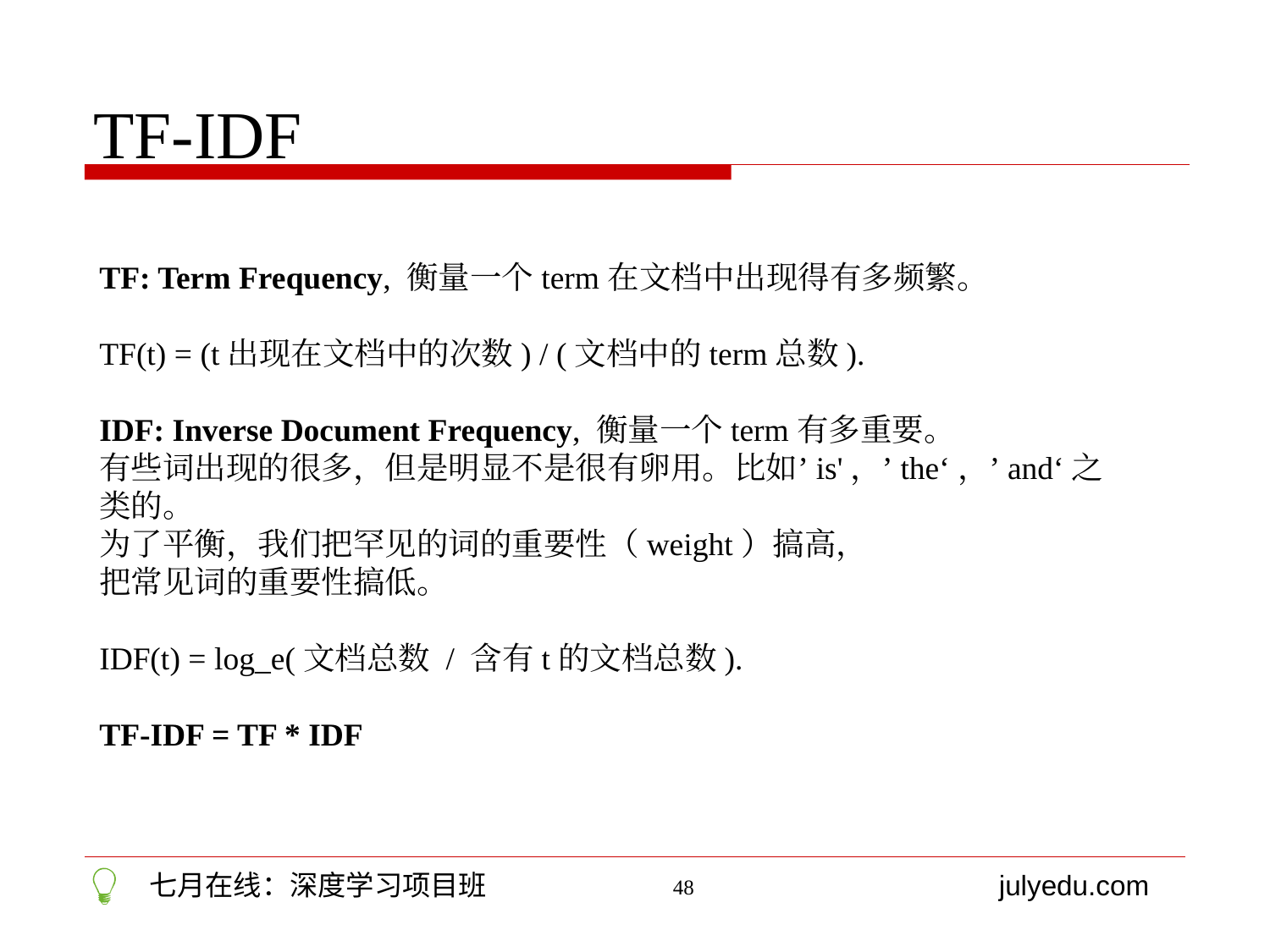

TF-IDF
TF: Term Frequency, 衡量一个term在文档中出现得有多频繁。

TF(t) = (t出现在文档中的次数) / (文档中的term总数).

IDF: Inverse Document Frequency, 衡量一个term有多重要。
有些词出现的很多，但是明显不是很有卵用。比如’is'，’the‘，’and‘之类的。
为了平衡，我们把罕见的词的重要性（weight）搞高，
把常见词的重要性搞低。

IDF(t) = log_e(文档总数 / 含有t的文档总数).

TF-IDF = TF * IDF
48